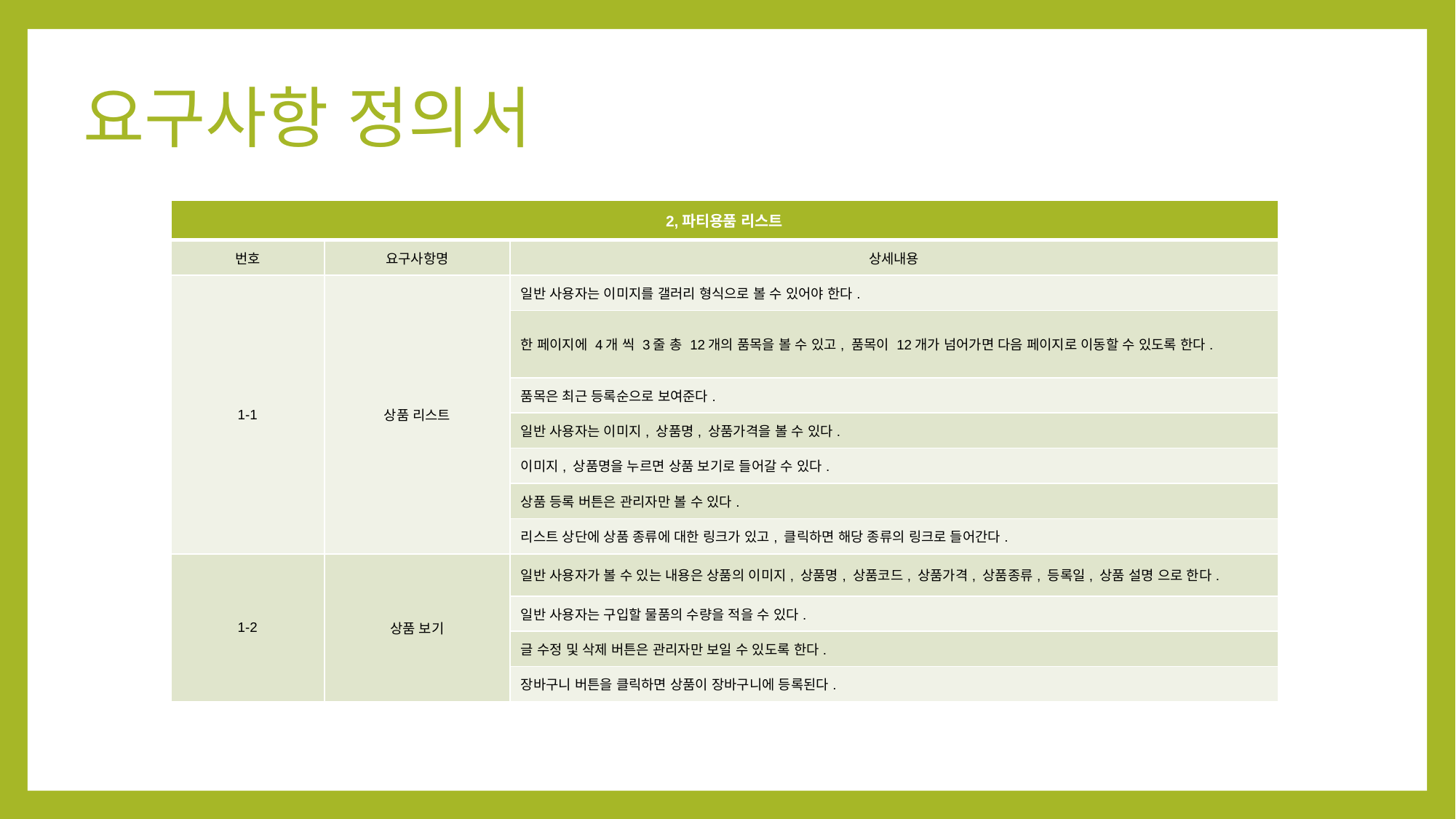

# 요구사항 정의서
| 2,파티용품 리스트​ |  |  |
| --- | --- | --- |
| 번호​ | 요구사항명​ | 상세내용​ |
| 1-1​ | 상품 리스트​ | 일반 사용자는 이미지를 갤러리 형식으로 볼 수 있어야 한다.​ |
|  |  | 한 페이지에 4개 씩 3줄 총 12개의 품목을 볼 수 있고, 품목이 12개가 넘어가면 다음 페이지로 이동할 수 있도록 한다.​ |
|  |  | 품목은 최근 등록순으로 보여준다.​ |
|  |  | 일반 사용자는 이미지, 상품명, 상품가격을 볼 수 있다. ​ |
|  |  | 이미지, 상품명을 누르면 상품 보기로 들어갈 수 있다.​ |
|  |  | 상품 등록 버튼은 관리자만 볼 수 있다.​ |
|  |  | 리스트 상단에 상품 종류에 대한 링크가 있고, 클릭하면 해당 종류의 링크로 들어간다.​ |
| 1-2​ | 상품 보기​ | 일반 사용자가 볼 수 있는 내용은 상품의 이미지, 상품명, 상품코드, 상품가격, 상품종류, 등록일, 상품 설명 으로 한다.​ |
|  |  | 일반 사용자는 구입할 물품의 수량을 적을 수 있다.​ |
|  |  | 글 수정 및 삭제 버튼은 관리자만 보일 수 있도록 한다.​ |
|  |  | 장바구니 버튼을 클릭하면 상품이 장바구니에 등록된다.​ |